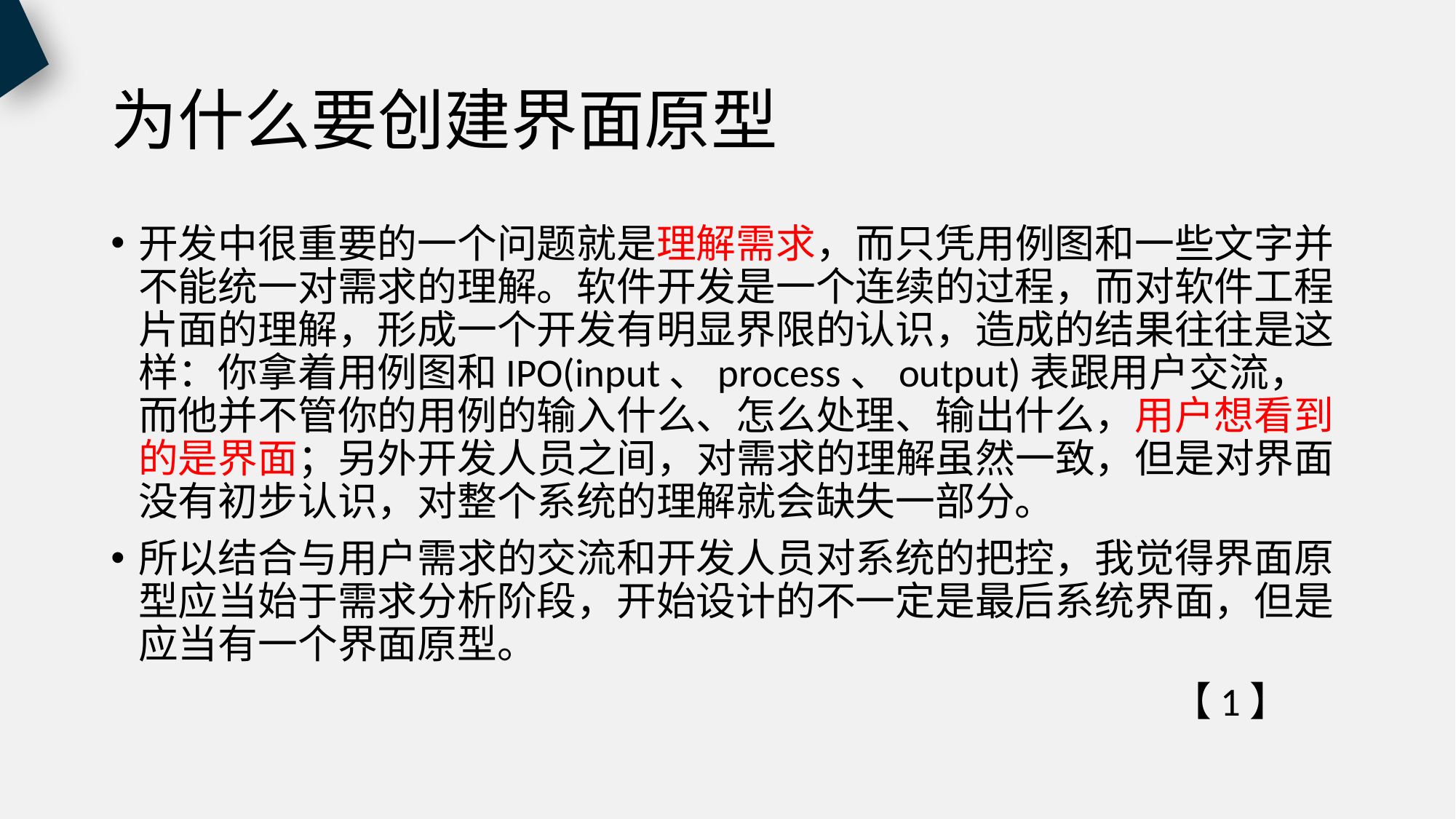

# 为什么要创建界面原型
开发中很重要的一个问题就是理解需求，而只凭用例图和一些文字并不能统一对需求的理解。软件开发是一个连续的过程，而对软件工程片面的理解，形成一个开发有明显界限的认识，造成的结果往往是这样：你拿着用例图和IPO(input、process、output)表跟用户交流，而他并不管你的用例的输入什么、怎么处理、输出什么，用户想看到的是界面；另外开发人员之间，对需求的理解虽然一致，但是对界面没有初步认识，对整个系统的理解就会缺失一部分。
所以结合与用户需求的交流和开发人员对系统的把控，我觉得界面原型应当始于需求分析阶段，开始设计的不一定是最后系统界面，但是应当有一个界面原型。
                                                                                                                      【1】